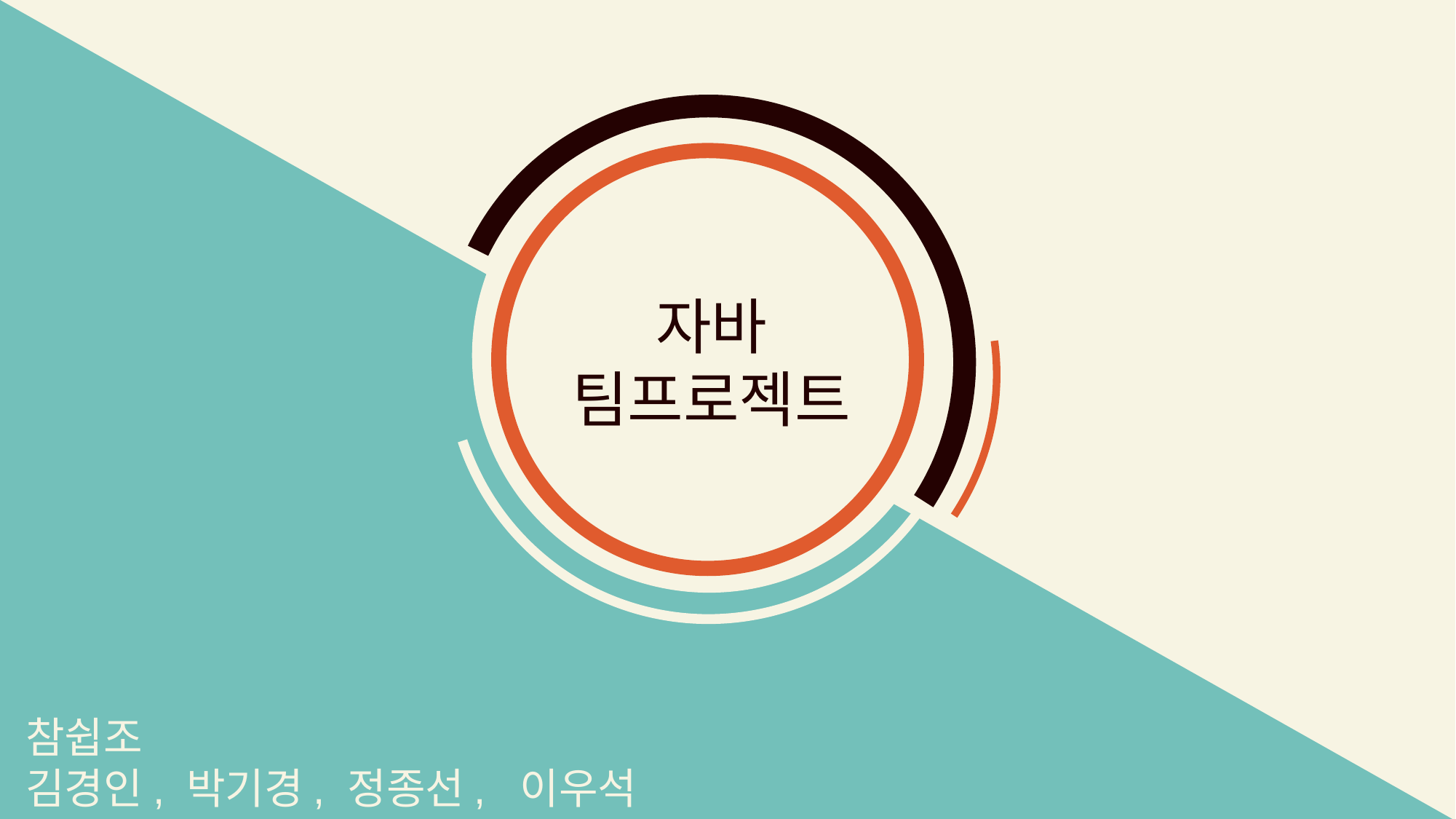

자바
팀프로젝트
참쉽조
김경인, 박기경, 정종선,  이우석